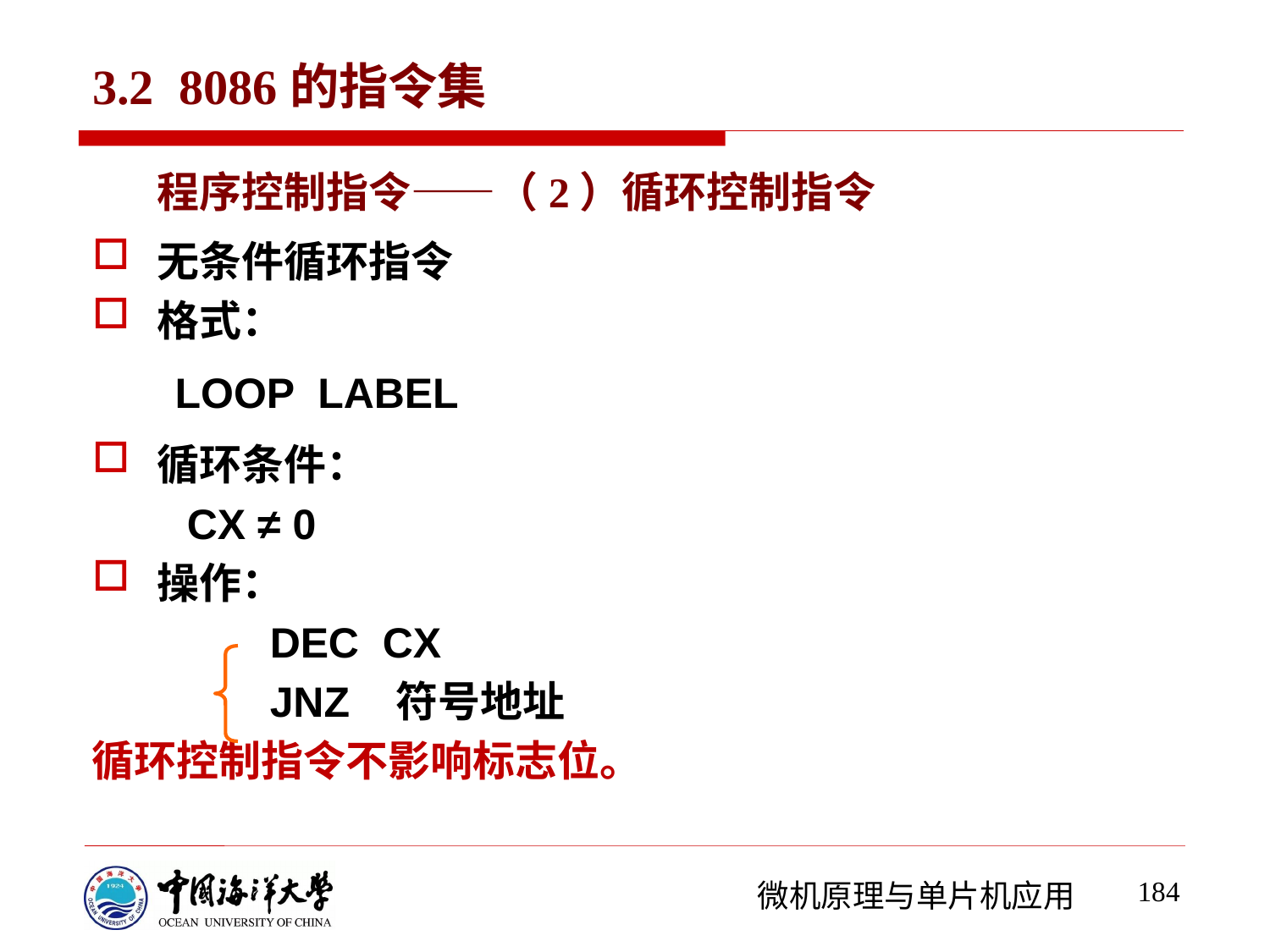

# 3.2  8086的指令集
程序控制指令——（2）循环控制指令
无条件循环指令
格式：
       LOOP  LABEL
循环条件：
        CX ≠ 0
操作：
               DEC  CX
               JNZ   符号地址
循环控制指令不影响标志位。

184